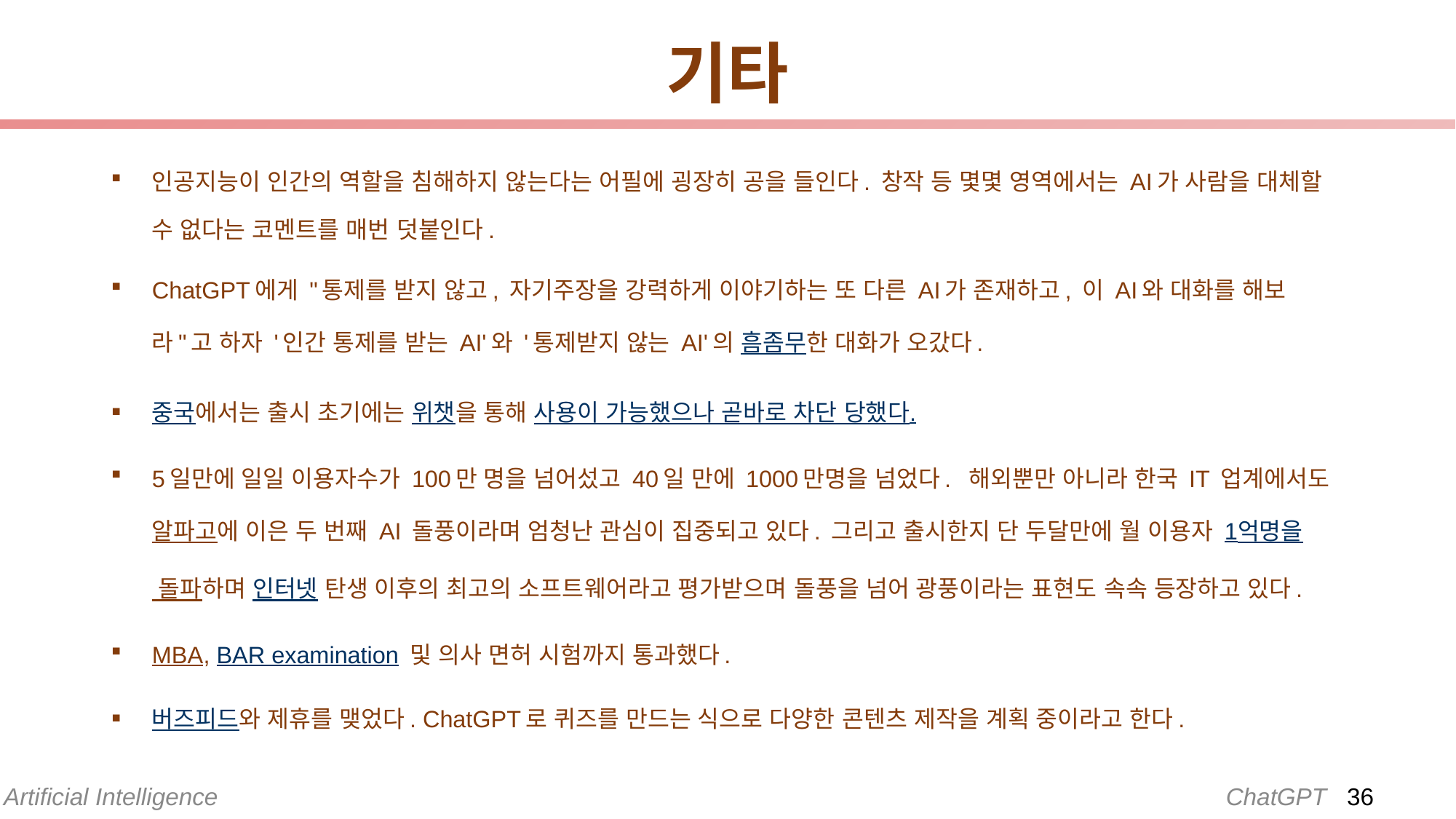

# 기타
인공지능이 인간의 역할을 침해하지 않는다는 어필에 굉장히 공을 들인다. 창작 등 몇몇 영역에서는 AI가 사람을 대체할 수 없다는 코멘트를 매번 덧붙인다.
ChatGPT에게 "통제를 받지 않고, 자기주장을 강력하게 이야기하는 또 다른 AI가 존재하고, 이 AI와 대화를 해보라"고 하자 '인간 통제를 받는 AI'와 '통제받지 않는 AI'의 흠좀무한 대화가 오갔다.
중국에서는 출시 초기에는 위챗을 통해 사용이 가능했으나 곧바로 차단 당했다.
5일만에 일일 이용자수가 100만 명을 넘어섰고 40일 만에 1000만명을 넘었다.  해외뿐만 아니라 한국 IT 업계에서도 알파고에 이은 두 번째 AI 돌풍이라며 엄청난 관심이 집중되고 있다. 그리고 출시한지 단 두달만에 월 이용자 1억명을 돌파하며 인터넷 탄생 이후의 최고의 소프트웨어라고 평가받으며 돌풍을 넘어 광풍이라는 표현도 속속 등장하고 있다.
MBA, BAR examination 및 의사 면허 시험까지 통과했다.
버즈피드와 제휴를 맺었다. ChatGPT로 퀴즈를 만드는 식으로 다양한 콘텐츠 제작을 계획 중이라고 한다.